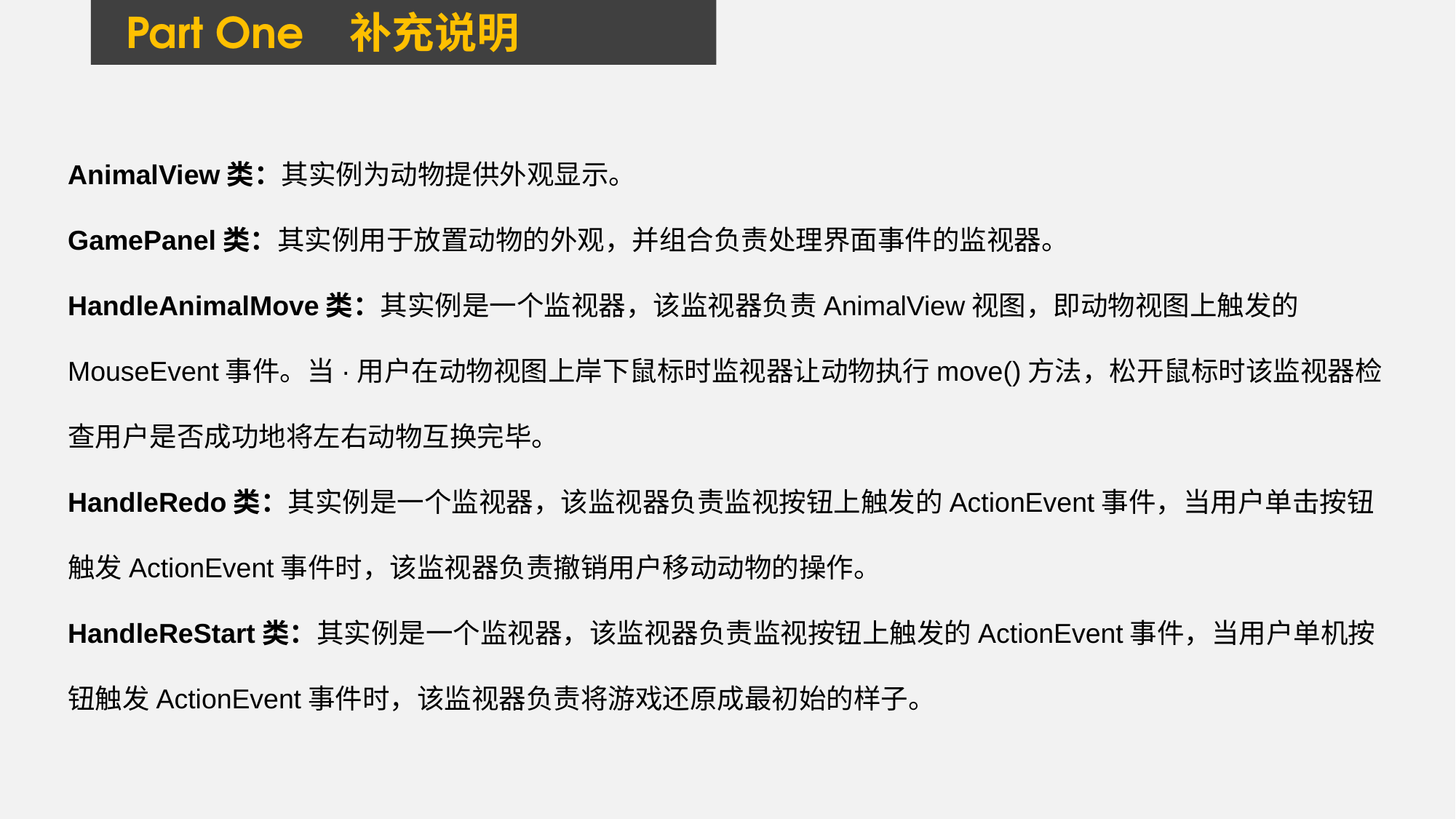

Part One   补充说明

AnimalView类：其实例为动物提供外观显示。
GamePanel类：其实例用于放置动物的外观，并组合负责处理界面事件的监视器。
HandleAnimalMove类：其实例是一个监视器，该监视器负责AnimalView视图，即动物视图上触发的MouseEvent事件。当·用户在动物视图上岸下鼠标时监视器让动物执行move()方法，松开鼠标时该监视器检查用户是否成功地将左右动物互换完毕。
HandleRedo类：其实例是一个监视器，该监视器负责监视按钮上触发的ActionEvent事件，当用户单击按钮触发ActionEvent事件时，该监视器负责撤销用户移动动物的操作。
HandleReStart类：其实例是一个监视器，该监视器负责监视按钮上触发的ActionEvent事件，当用户单机按钮触发ActionEvent事件时，该监视器负责将游戏还原成最初始的样子。